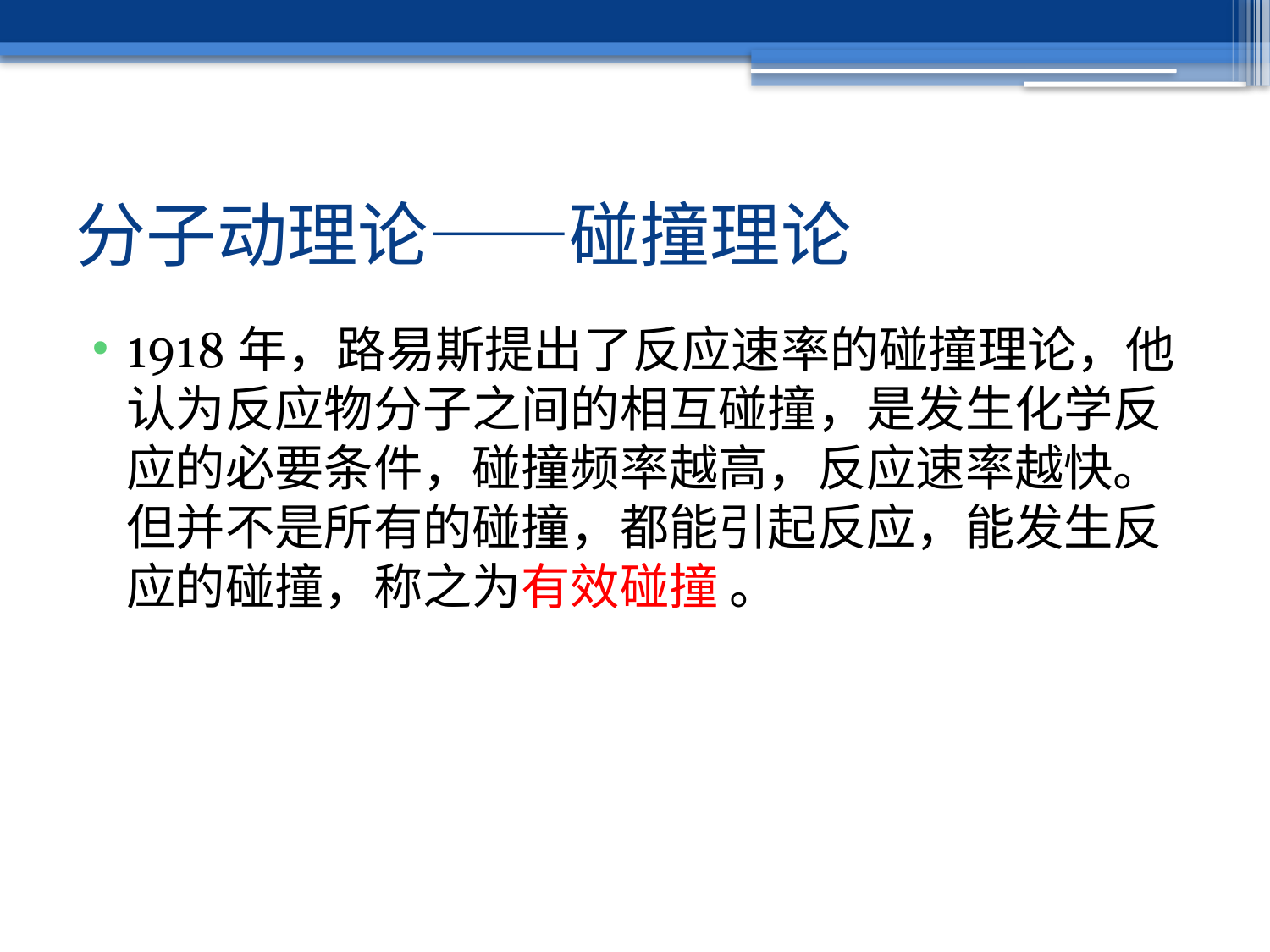

# 分子动理论——碰撞理论
1918年，路易斯提出了反应速率的碰撞理论，他认为反应物分子之间的相互碰撞，是发生化学反应的必要条件，碰撞频率越高，反应速率越快。但并不是所有的碰撞，都能引起反应，能发生反应的碰撞，称之为有效碰撞 。